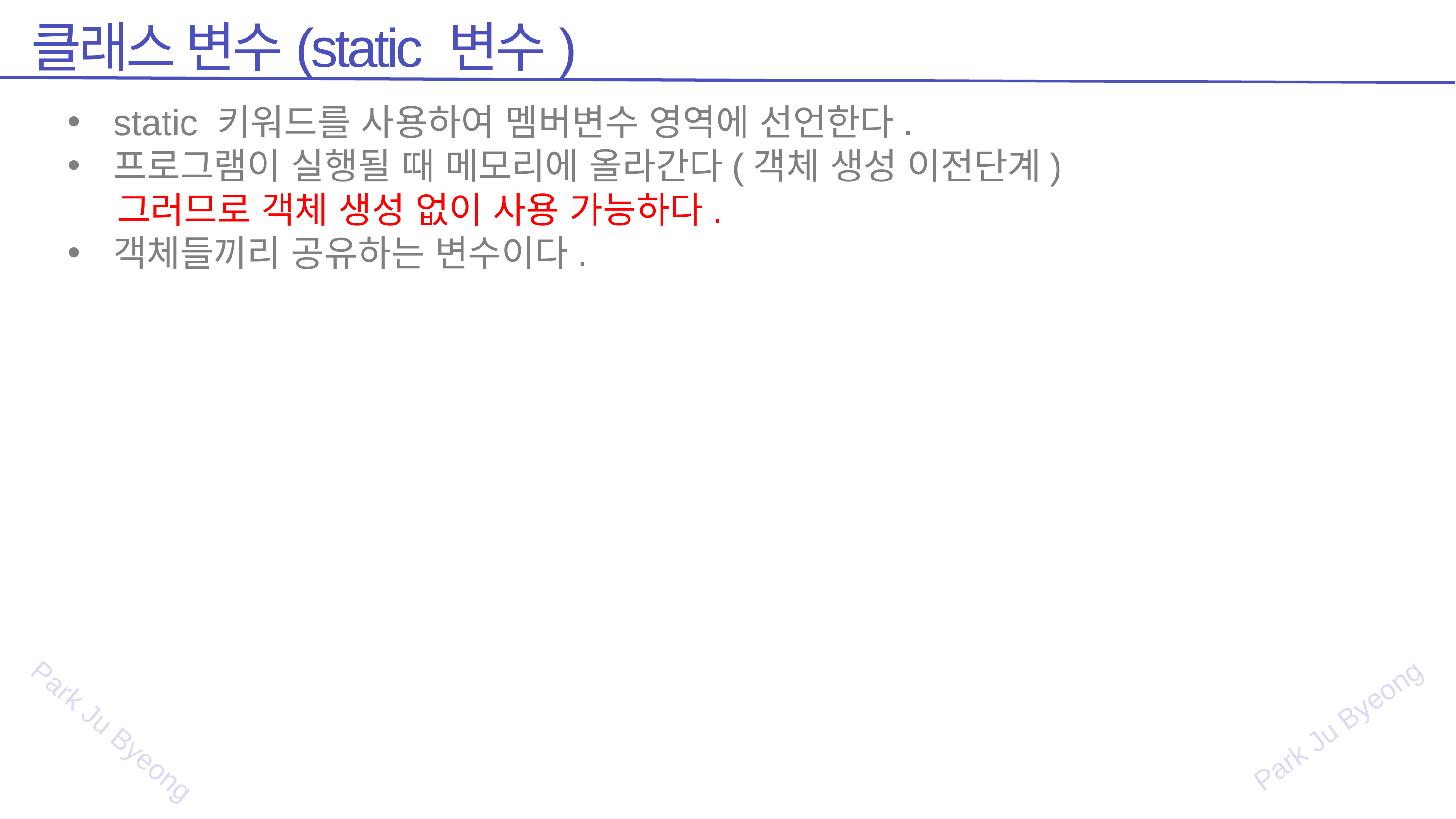

클래스 변수(static 변수)
static 키워드를 사용하여 멤버변수 영역에 선언한다.
프로그램이 실행될 때 메모리에 올라간다(객체 생성 이전단계)
    그러므로 객체 생성 없이 사용 가능하다.
객체들끼리 공유하는 변수이다.